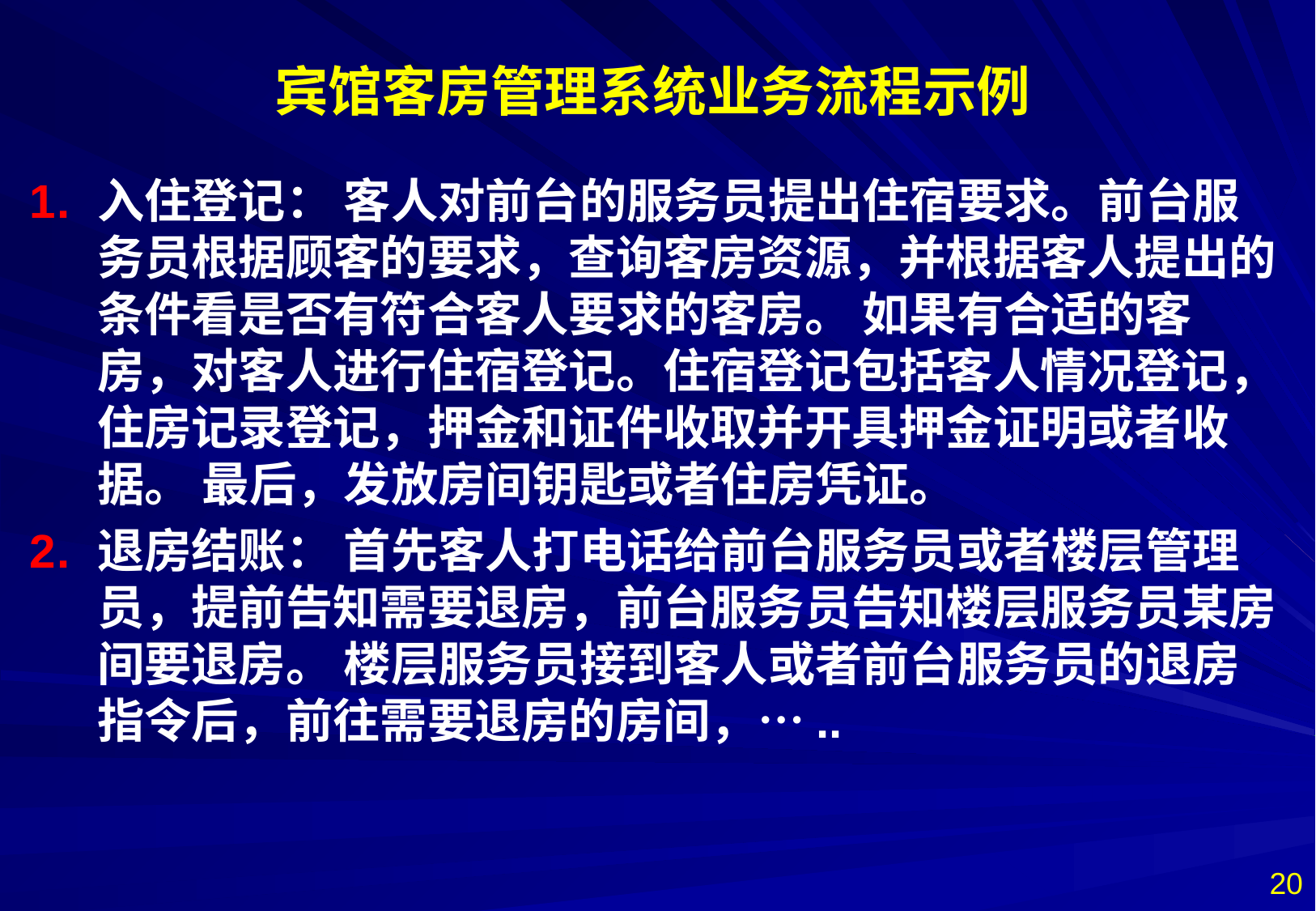

# 宾馆客房管理系统业务流程示例
入住登记： 客人对前台的服务员提出住宿要求。前台服务员根据顾客的要求，查询客房资源，并根据客人提出的条件看是否有符合客人要求的客房。 如果有合适的客房，对客人进行住宿登记。住宿登记包括客人情况登记，住房记录登记，押金和证件收取并开具押金证明或者收据。 最后，发放房间钥匙或者住房凭证。
退房结账： 首先客人打电话给前台服务员或者楼层管理员，提前告知需要退房，前台服务员告知楼层服务员某房间要退房。 楼层服务员接到客人或者前台服务员的退房指令后，前往需要退房的房间，…..
20